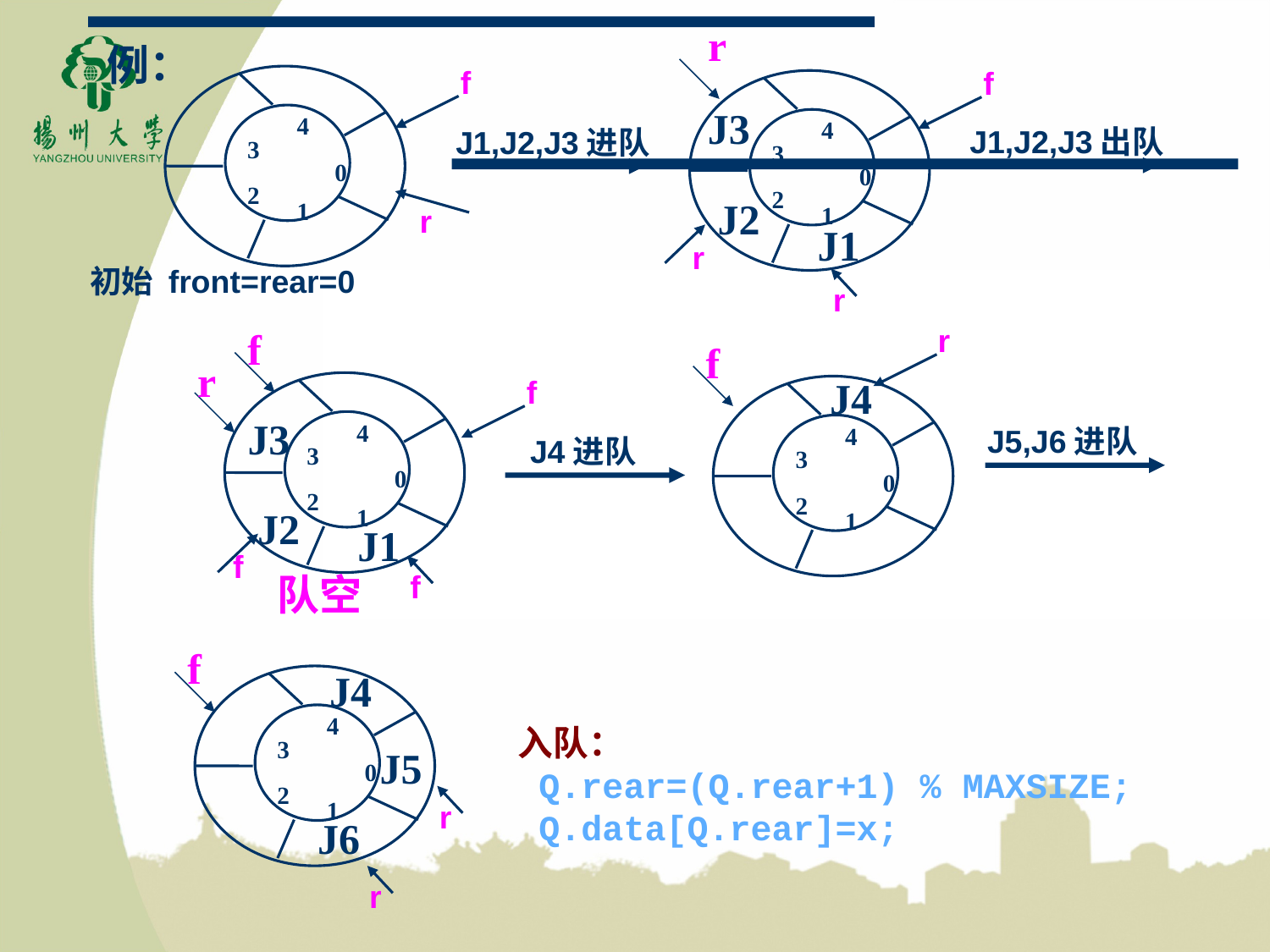

r

例：
f

f

4

3
0

2
1

4

3
0

2
1

J3
J1,J2,J3出队

J1,J2,J3进队

J2

r
J1

r
初始 front=rear=0

r
r

f

f

r

f

J4

4

3
0

2
1

4

3
0

2
1

J3
 J5,J6进队

   J4进队

J2
J1

f

f
队空
f

J4

4

3
0

2
1

入队：
 Q.rear=(Q.rear+1) % MAXSIZE;
 Q.data[Q.rear]=x;
J5

r
J6

r